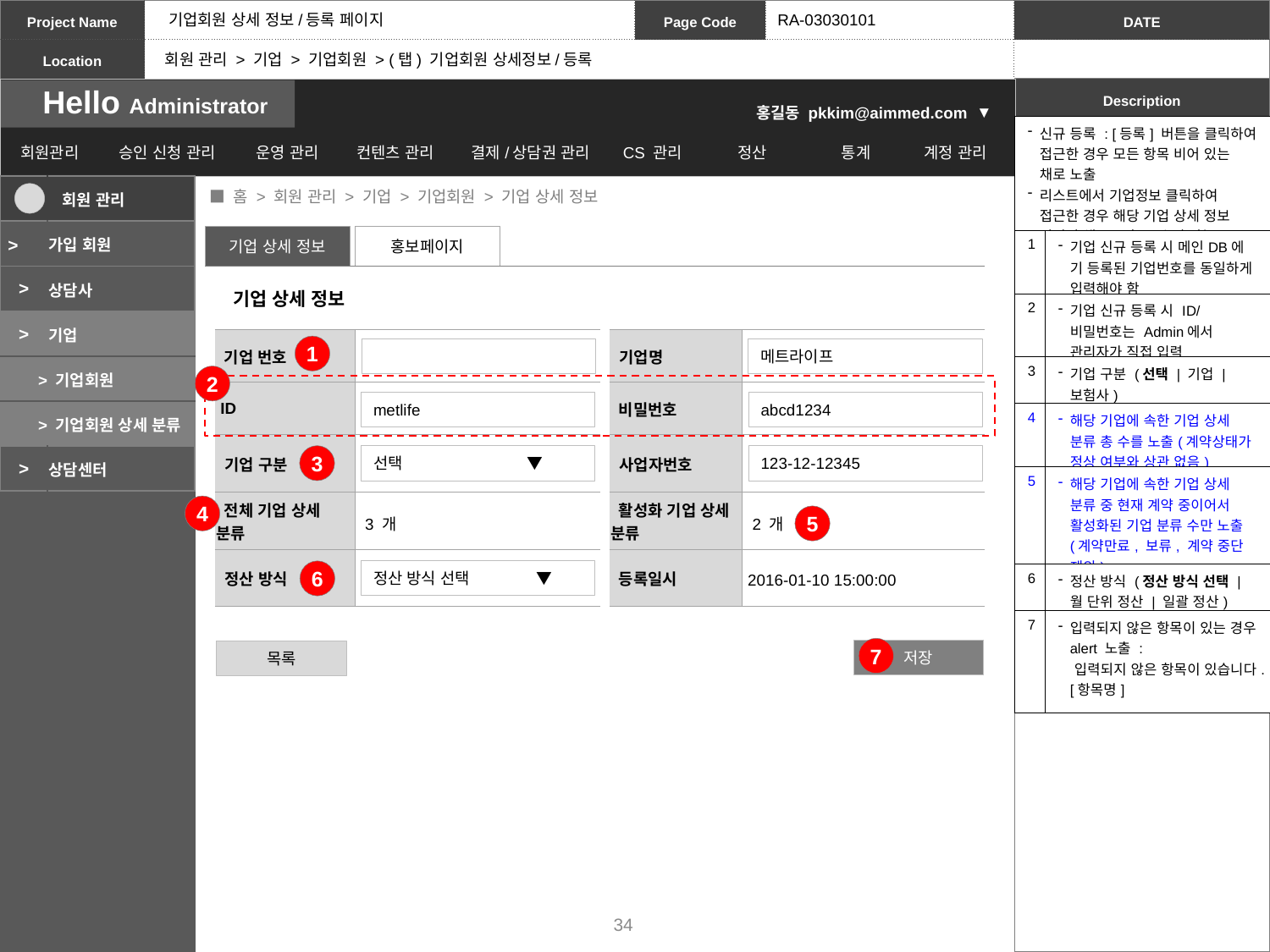

기업회원 상세 정보/등록 페이지
RA-03030101
회원 관리 > 기업 > 기업회원 > (탭) 기업회원 상세정보/등록
| 신규 등록 : [등록] 버튼을 클릭하여 접근한 경우 모든 항목 비어 있는 채로 노출 리스트에서 기업정보 클릭하여 접근한 경우 해당 기업 상세 정보 입력된 채로 노출 / 수정 가능 |  |
| --- | --- |
| 1 | 기업 신규 등록 시 메인DB에 기 등록된 기업번호를 동일하게 입력해야 함 |
| 2 | 기업 신규 등록 시 ID/비밀번호는 Admin에서 관리자가 직접 입력 |
| 3 | 기업 구분 (선택 | 기업 | 보험사) |
| 4 | 해당 기업에 속한 기업 상세 분류 총 수를 노출(계약상태가 정상 여부와 상관 없음) |
| 5 | 해당 기업에 속한 기업 상세 분류 중 현재 계약 중이어서 활성화된 기업 분류 수만 노출 (계약만료, 보류, 계약 중단 제외) |
| 6 | 정산 방식 (정산 방식 선택 | 월 단위 정산 | 일괄 정산) |
| 7 | 입력되지 않은 항목이 있는 경우 alert 노출 : 입력되지 않은 항목이 있습니다. [항목명] |
   ■ 홈 > 회원 관리 > 기업 > 기업회원 > 기업 상세 정보

|  | 회원 관리 |
| --- | --- |
| > | 가입 회원 |
| > | 상담사 |
| > | 기업 |
| > 기업회원 |  |
| > 기업회원 상세 분류 |  |
| > | 상담센터 |

기업 상세 정보
홍보페이지
기업 상세 정보
| 기업 번호 |  |  | 기업명 |  |
| --- | --- | --- | --- | --- |
| ID |  |  | 비밀번호 |  |
| 기업 구분 |  |  | 사업자번호 |  |
| 전체 기업 상세 분류 | 3 개 |  | 활성화 기업 상세 분류 | 2 개 |
| 정산 방식 |  |  | 등록일시 | 2016-01-10 15:00:00 |
1

메트라이프
2

metlife
abcd1234
3
선택                            ▼
123-12-12345
4
5
정산 방식 선택               ▼
6
7
저장
목록
34